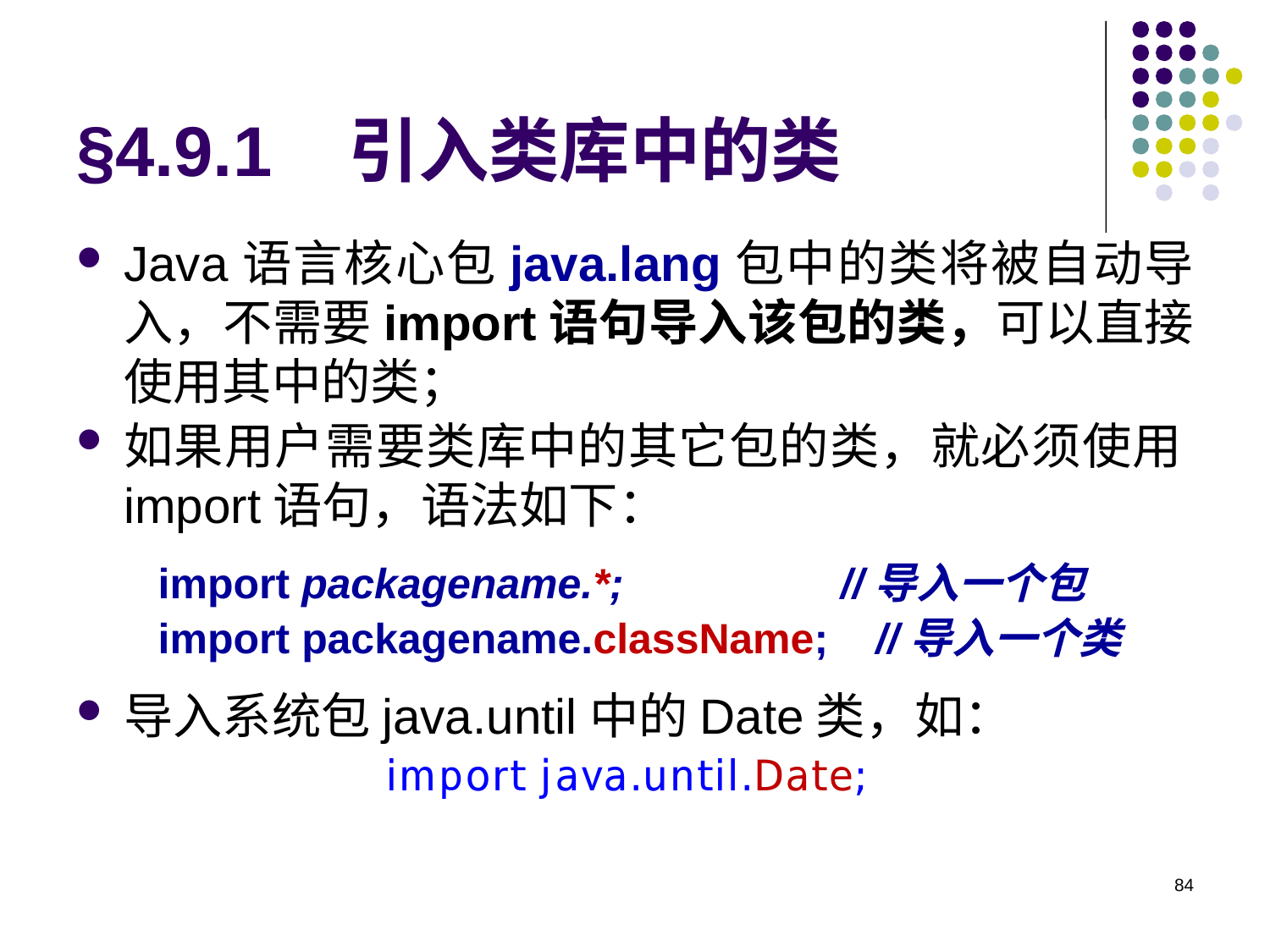

# §4.9.1   引入类库中的类
Java语言核心包java.lang包中的类将被自动导入，不需要import语句导入该包的类，可以直接使用其中的类；
如果用户需要类库中的其它包的类，就必须使用import语句，语法如下：

import packagename.*;		//导入一个包
import packagename.className;    //导入一个类

导入系统包java.until中的Date类，如：
import java.until.Date;

84